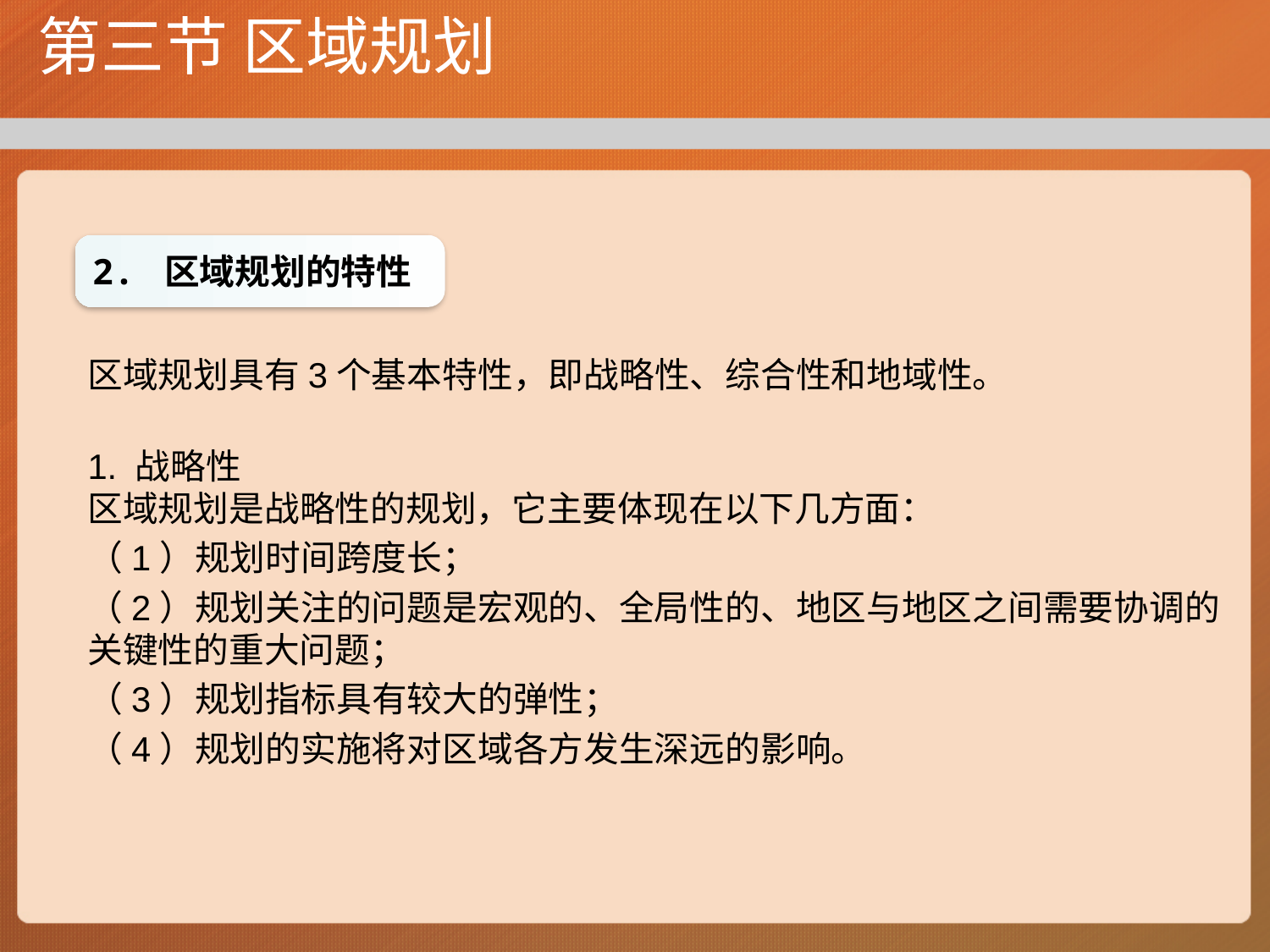

# 第三节 区域规划

2. 区域规划的特性
区域规划具有3个基本特性，即战略性、综合性和地域性。
1. 战略性
区域规划是战略性的规划，它主要体现在以下几方面：
（1）规划时间跨度长；
（2）规划关注的问题是宏观的、全局性的、地区与地区之间需要协调的关键性的重大问题；
（3）规划指标具有较大的弹性；
（4）规划的实施将对区域各方发生深远的影响。